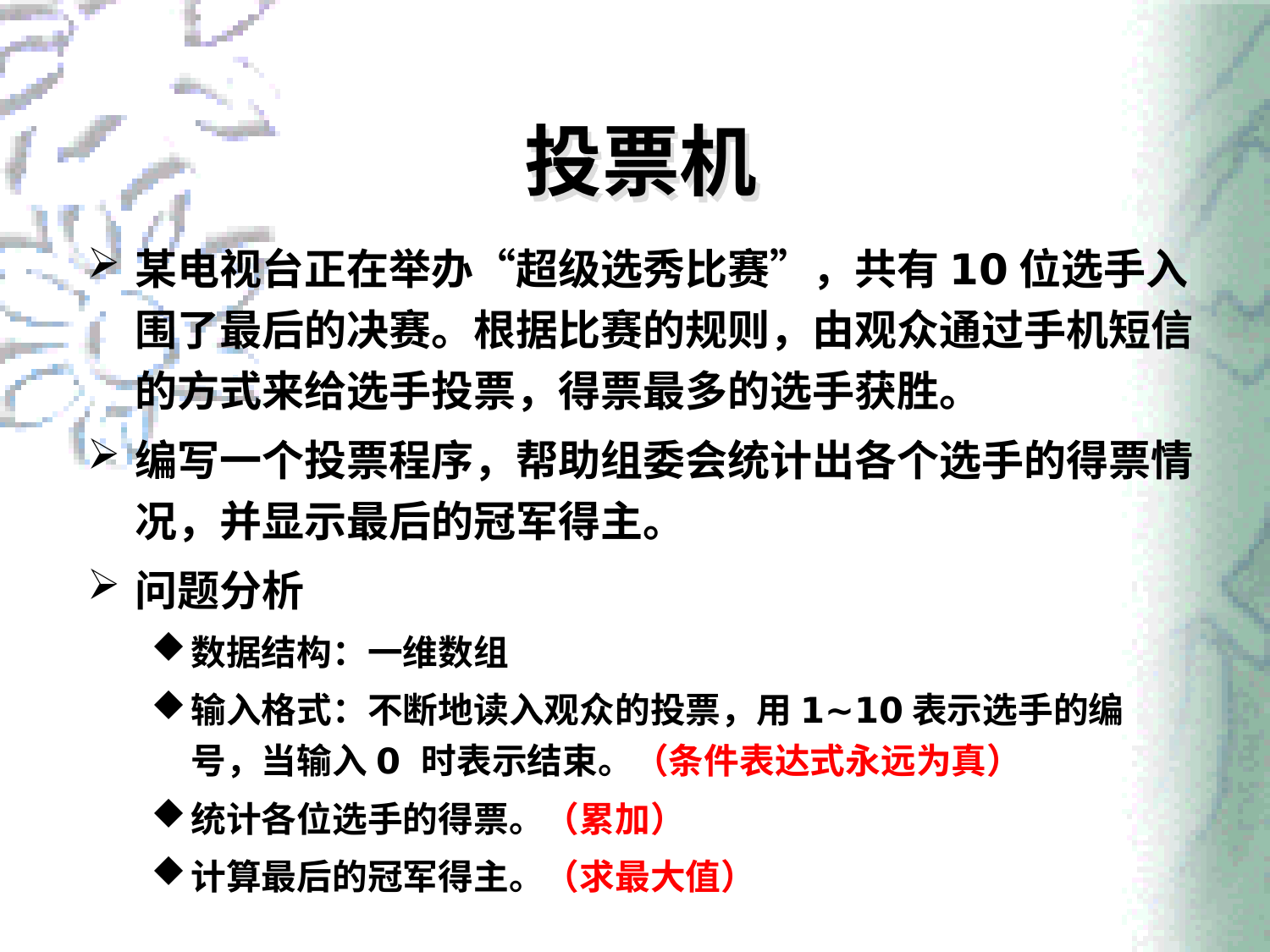

# 投票机
某电视台正在举办“超级选秀比赛”，共有10位选手入围了最后的决赛。根据比赛的规则，由观众通过手机短信的方式来给选手投票，得票最多的选手获胜。
编写一个投票程序，帮助组委会统计出各个选手的得票情况，并显示最后的冠军得主。
问题分析
数据结构：一维数组
输入格式：不断地读入观众的投票，用1~10表示选手的编号，当输入0 时表示结束。（条件表达式永远为真）
统计各位选手的得票。（累加）
计算最后的冠军得主。（求最大值）